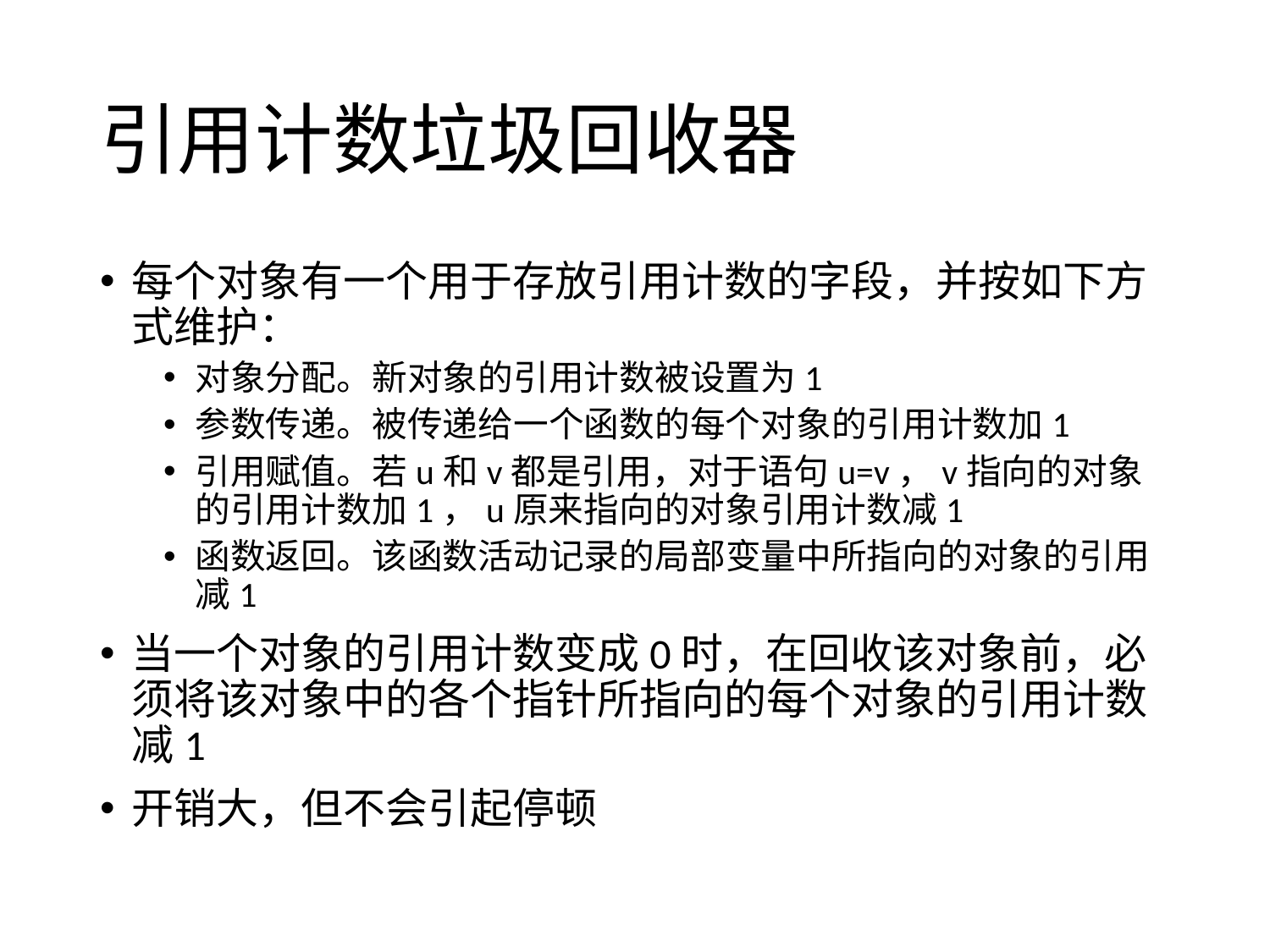

# 引用计数垃圾回收器
每个对象有一个用于存放引用计数的字段，并按如下方式维护：
对象分配。新对象的引用计数被设置为1
参数传递。被传递给一个函数的每个对象的引用计数加1
引用赋值。若u和v都是引用，对于语句u=v，v指向的对象的引用计数加1，u原来指向的对象引用计数减1
函数返回。该函数活动记录的局部变量中所指向的对象的引用减1
当一个对象的引用计数变成0时，在回收该对象前，必须将该对象中的各个指针所指向的每个对象的引用计数减1
开销大，但不会引起停顿